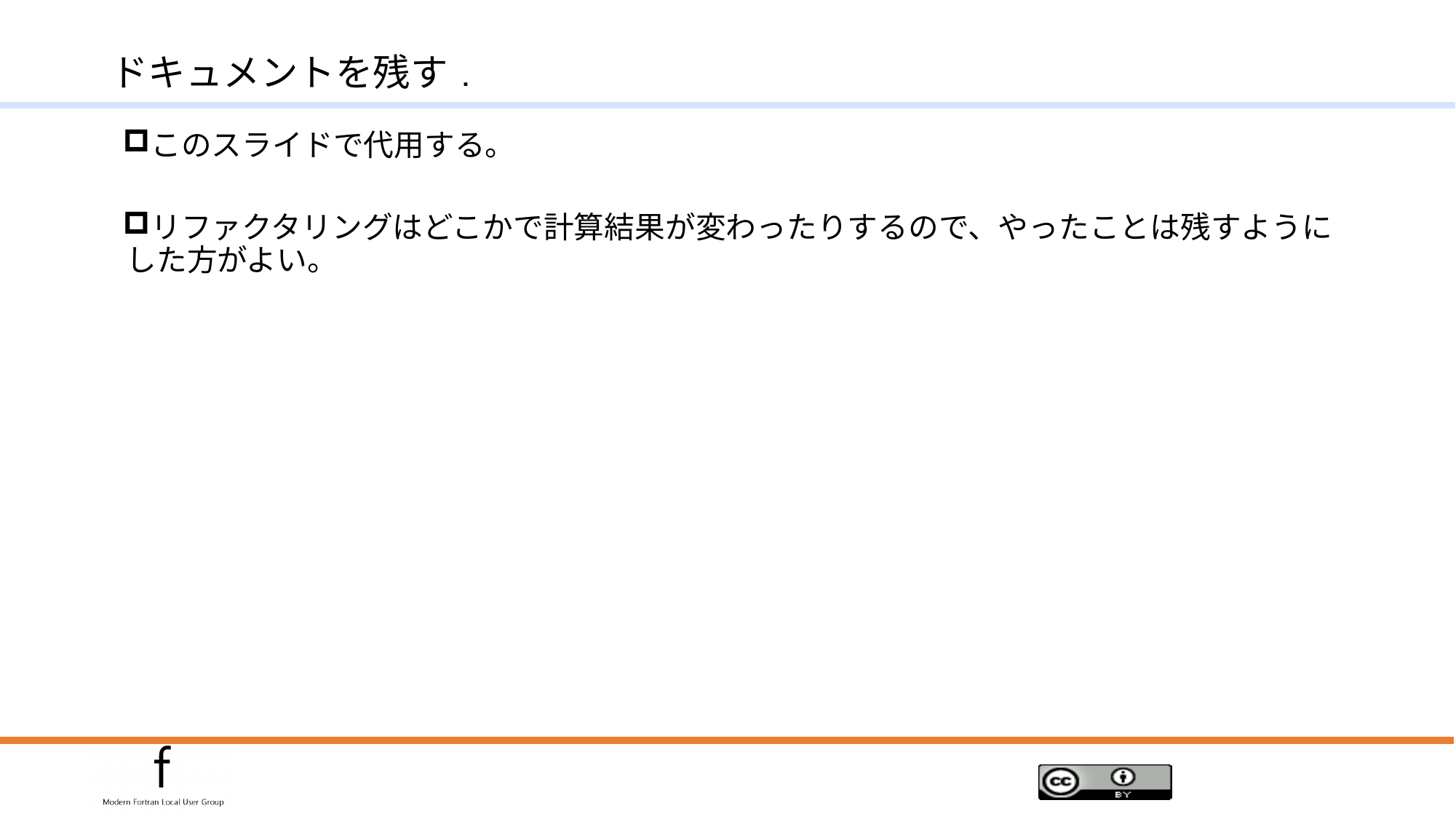

# ドキュメントを残す.
このスライドで代用する。

リファクタリングはどこかで計算結果が変わったりするので、やったことは残すようにした方がよい。